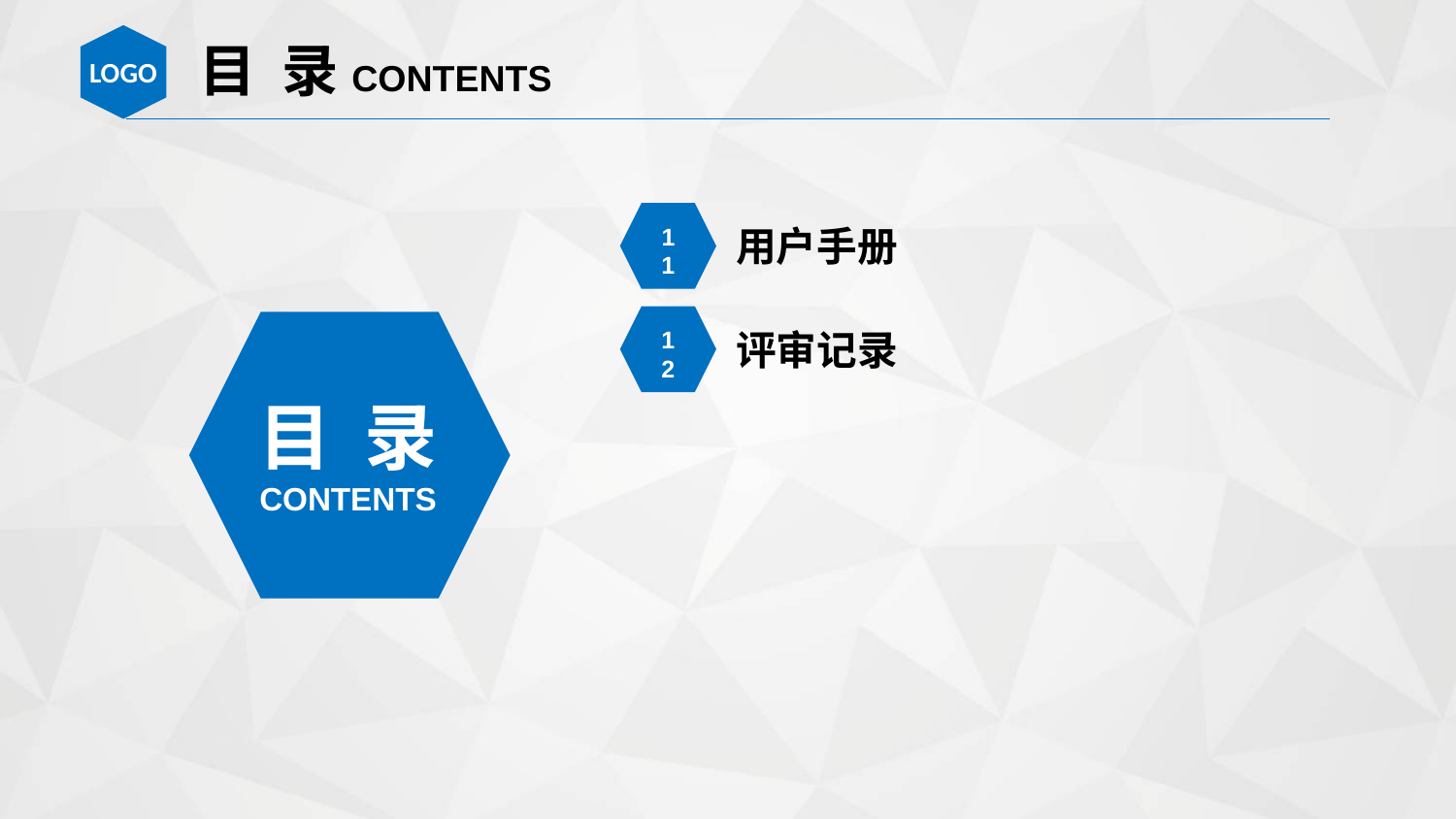

目  录CONTENTS

11
用户手册

12

目  录
CONTENTS
评审记录